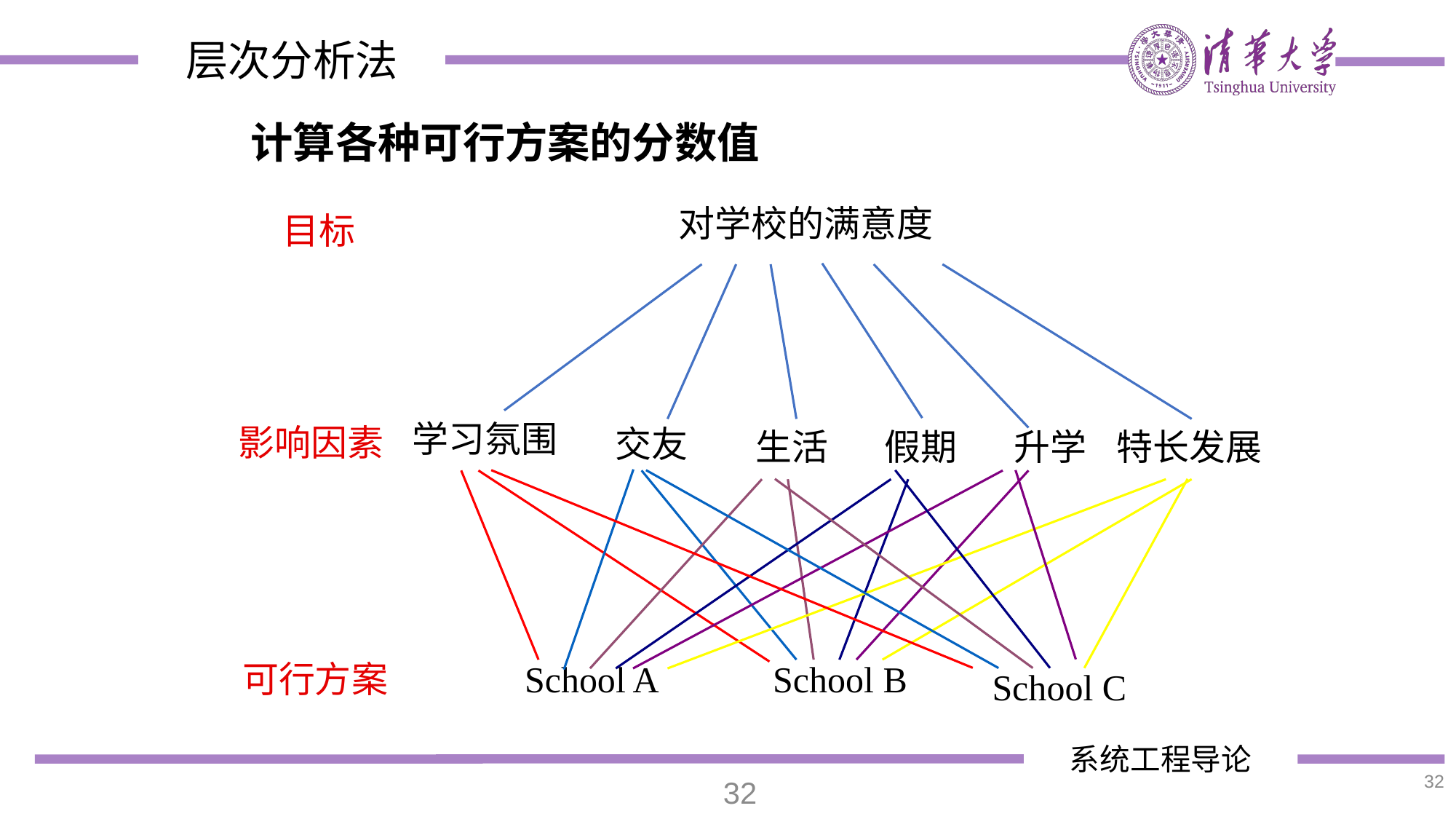

计算各种可行方案的分数值
对学校的满意度
目标

学习氛围
影响因素
交友
生活
假期
升学
特长发展

School C

School A

School B
可行方案
32